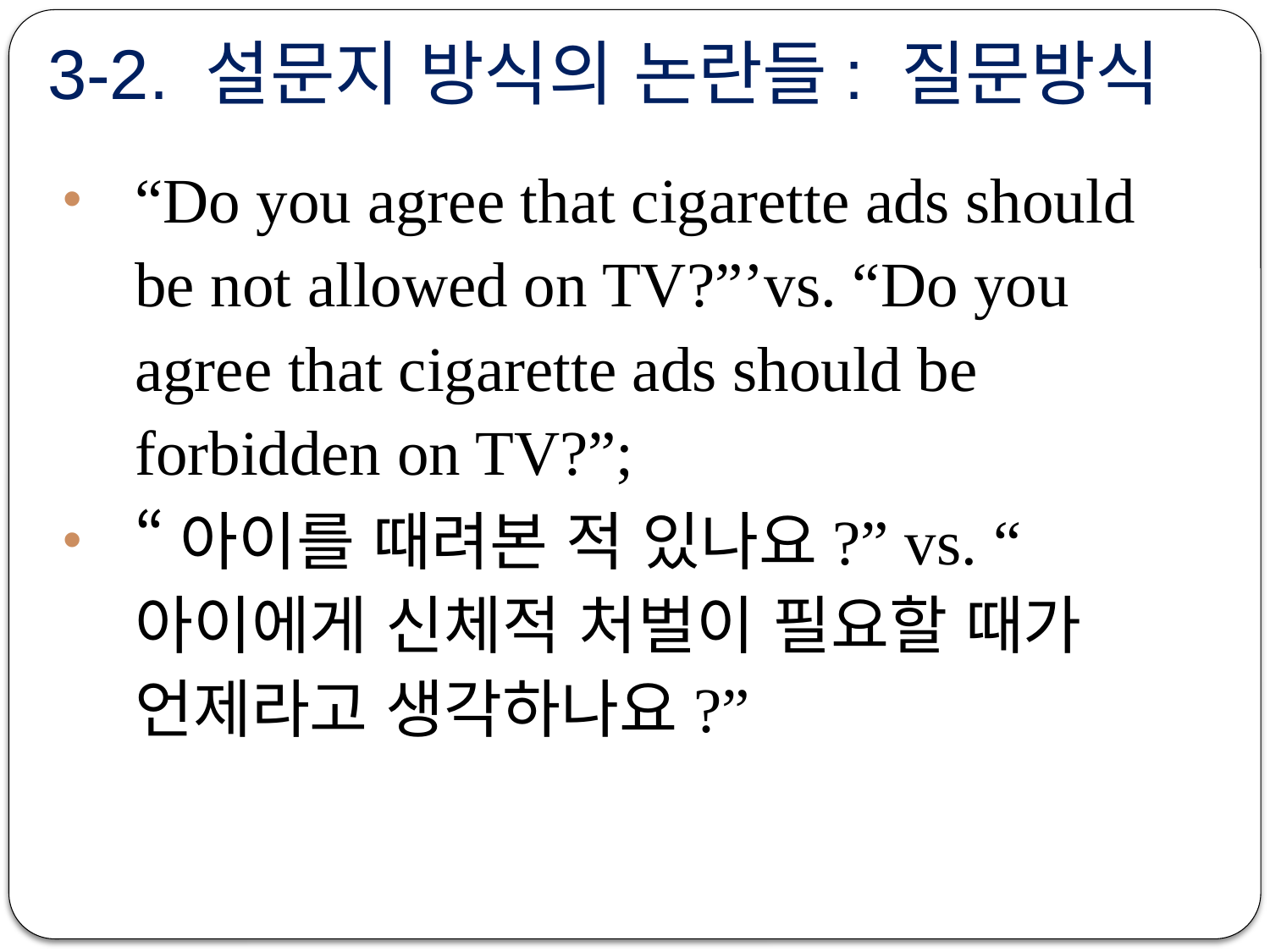

# 3-2. 설문지 방식의 논란들: 질문방식
“Do you agree that cigarette ads should be not allowed on TV?”’vs. “Do you agree that cigarette ads should be forbidden on TV?”;
“아이를 때려본 적 있나요?” vs. “아이에게 신체적 처벌이 필요할 때가 언제라고 생각하나요?”